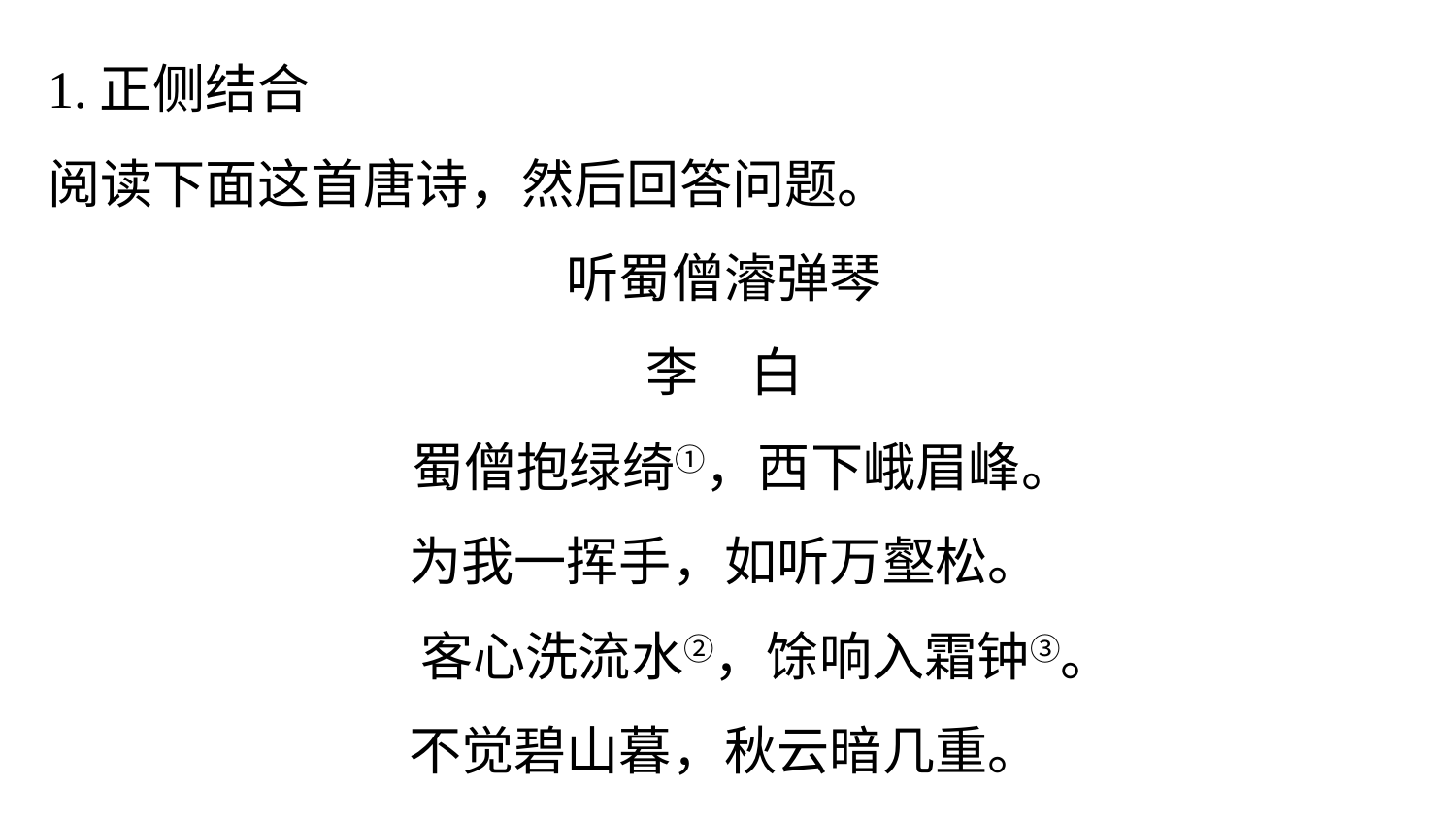

1.正侧结合
阅读下面这首唐诗，然后回答问题。
听蜀僧濬弹琴
李　白
  蜀僧抱绿绮①，西下峨眉峰。
为我一挥手，如听万壑松。
      客心洗流水②，馀响入霜钟③。
不觉碧山暮，秋云暗几重。